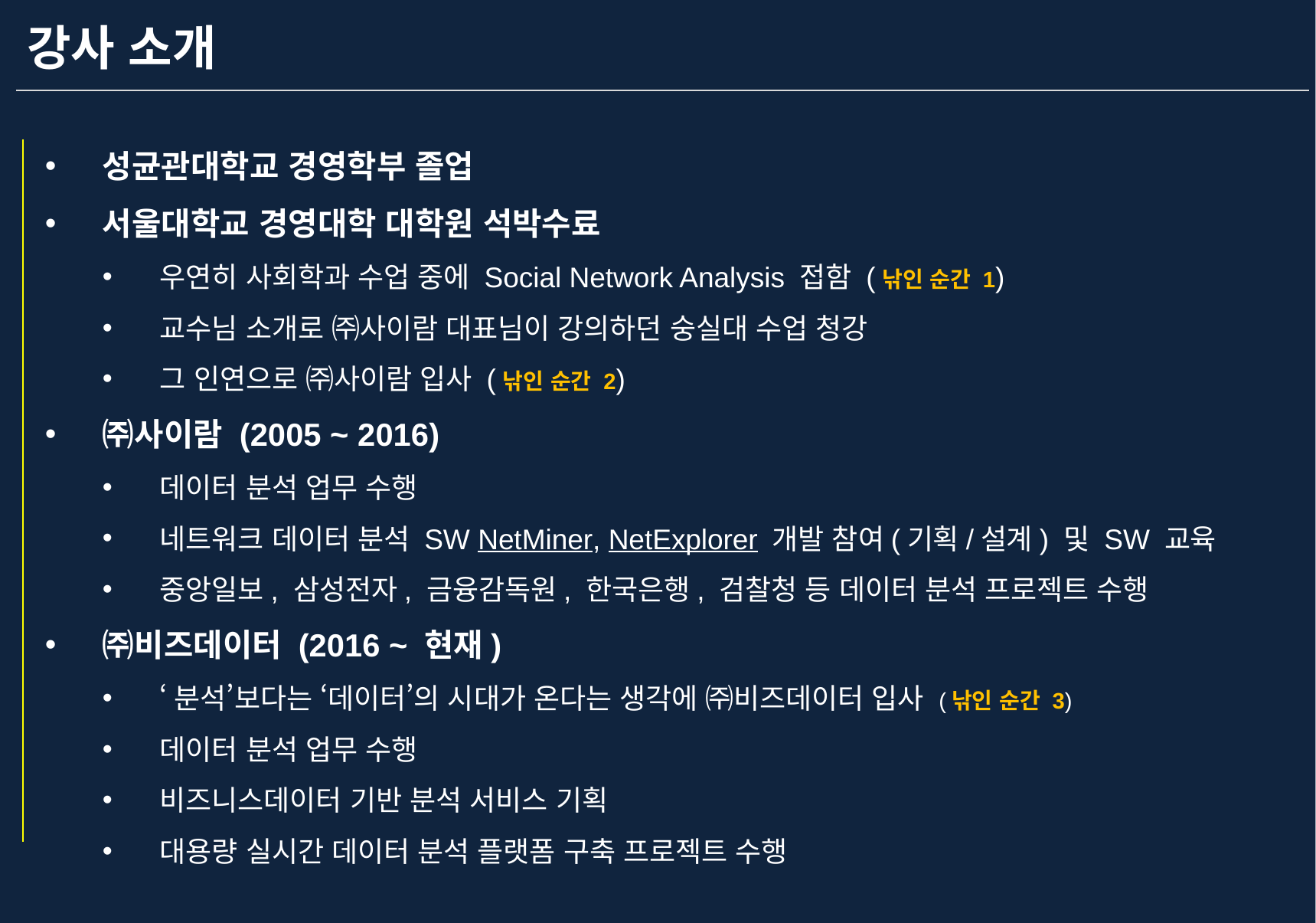

강사 소개
성균관대학교 경영학부 졸업
서울대학교 경영대학 대학원 석박수료
우연히 사회학과 수업 중에 Social Network Analysis 접함 (낚인 순간 1)
교수님 소개로 ㈜사이람 대표님이 강의하던 숭실대 수업 청강
그 인연으로 ㈜사이람 입사 (낚인 순간 2)
㈜사이람 (2005 ~ 2016)
데이터 분석 업무 수행
네트워크 데이터 분석 SW NetMiner, NetExplorer 개발 참여(기획/설계) 및 SW 교육
중앙일보, 삼성전자, 금융감독원, 한국은행, 검찰청 등 데이터 분석 프로젝트 수행
㈜비즈데이터 (2016 ~ 현재)
‘분석’보다는 ‘데이터’의 시대가 온다는 생각에 ㈜비즈데이터 입사 (낚인 순간 3)
데이터 분석 업무 수행
비즈니스데이터 기반 분석 서비스 기획
대용량 실시간 데이터 분석 플랫폼 구축 프로젝트 수행